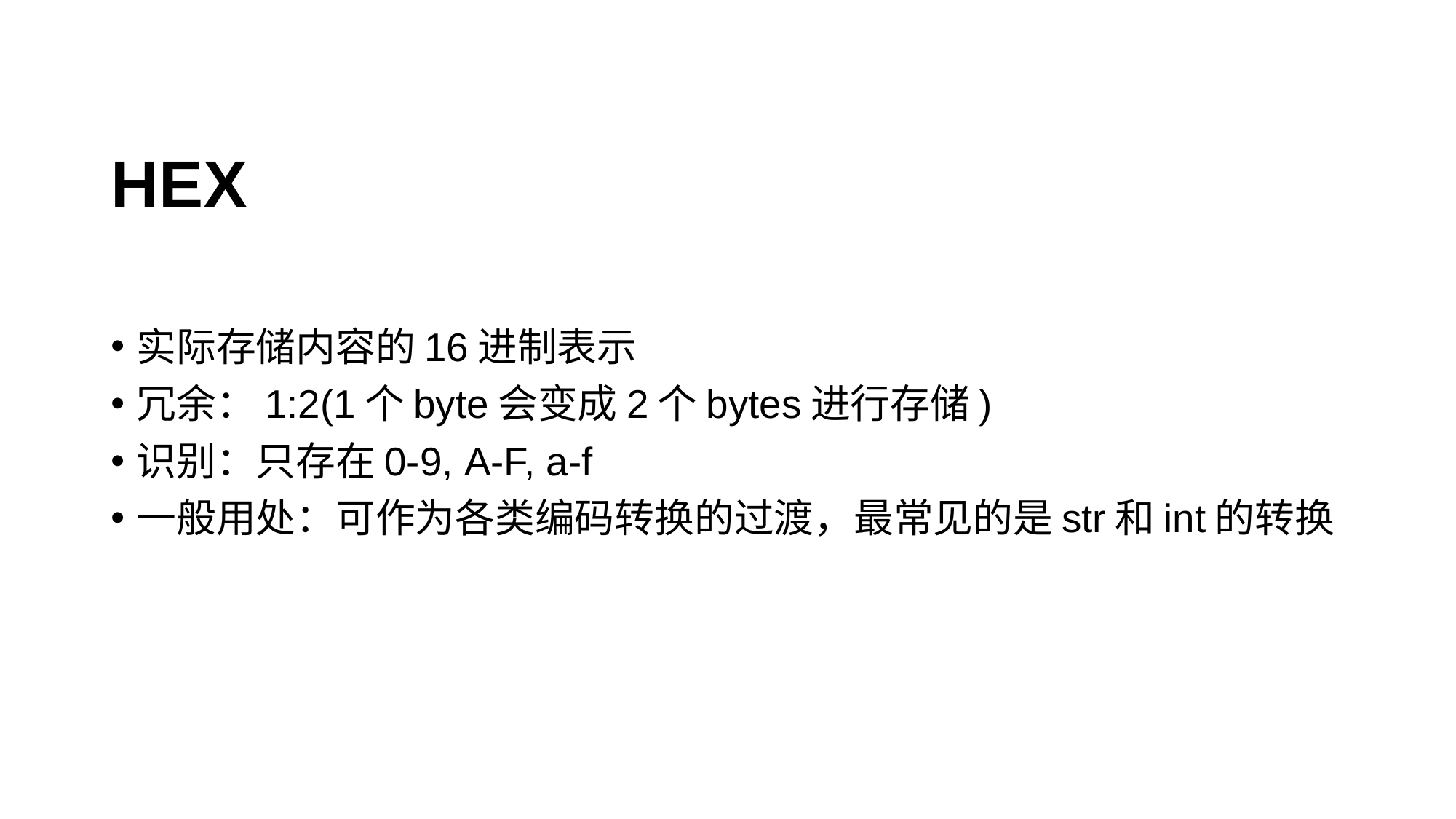

# HEX
实际存储内容的16进制表示
冗余：1:2(1个byte会变成2个bytes进行存储)
识别：只存在0-9, A-F, a-f
一般用处：可作为各类编码转换的过渡，最常见的是str和int的转换